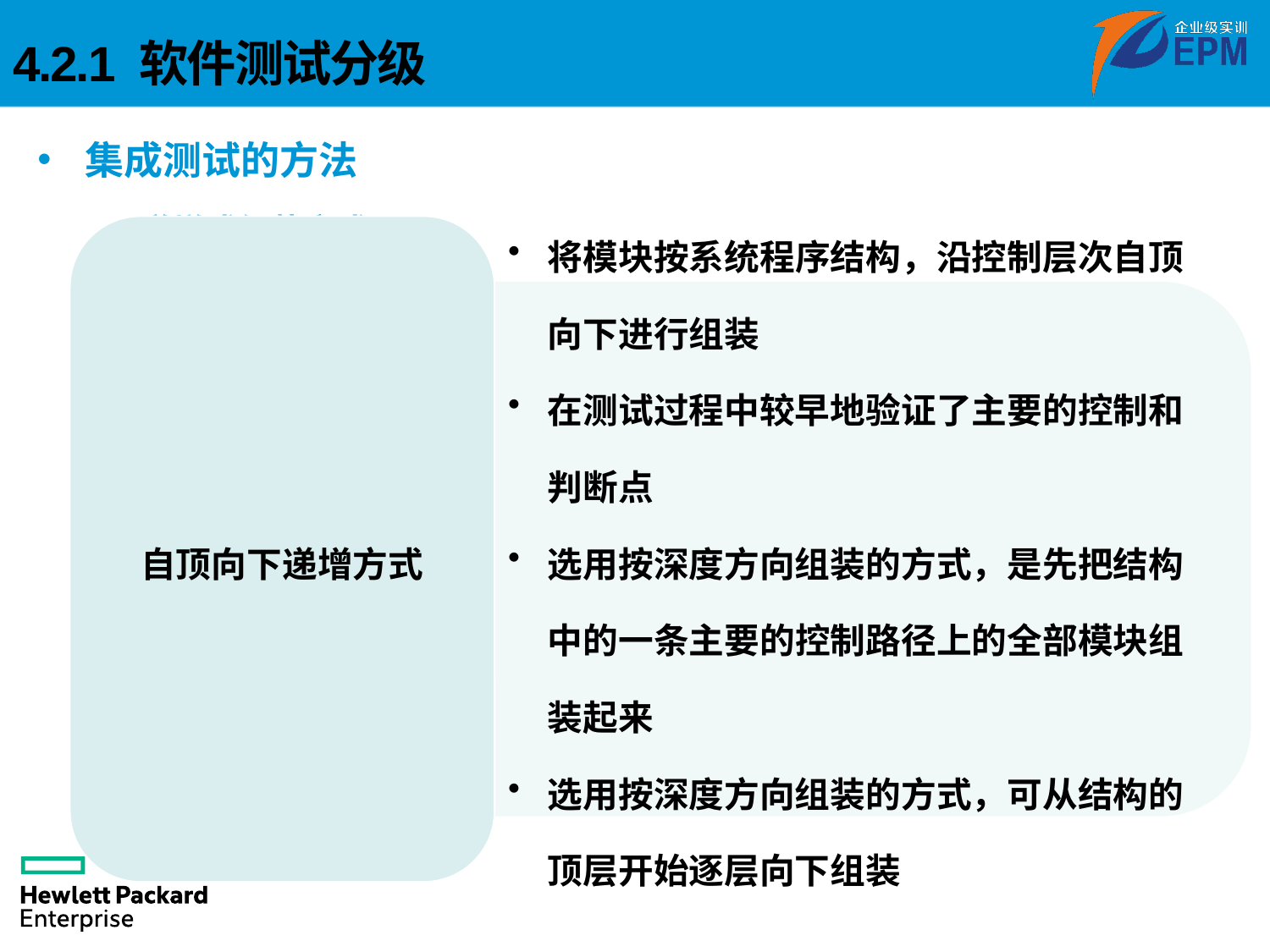

4.2.1 软件测试分级
集成测试的方法
递增式组装方式
自顶向下递增方式
将模块按系统程序结构，沿控制层次自顶向下进行组装
选用按深度方向组装的方式，可从结构的顶层开始逐层向下组装
在测试过程中较早地验证了主要的控制和判断点
选用按深度方向组装的方式，是先把结构中的一条主要的控制路径上的全部模块组装起来